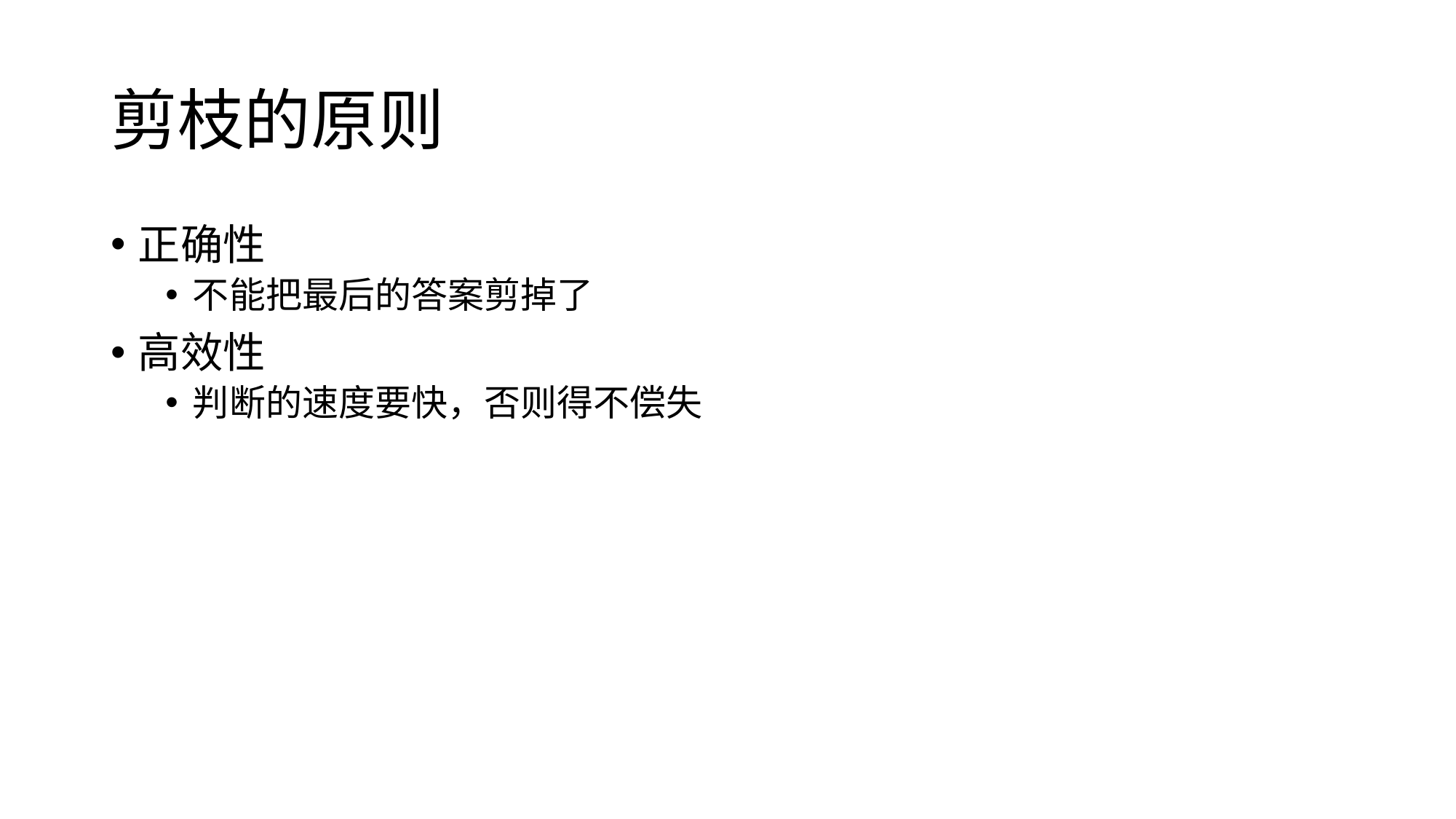

# 剪枝的原则
正确性
不能把最后的答案剪掉了
高效性
判断的速度要快，否则得不偿失